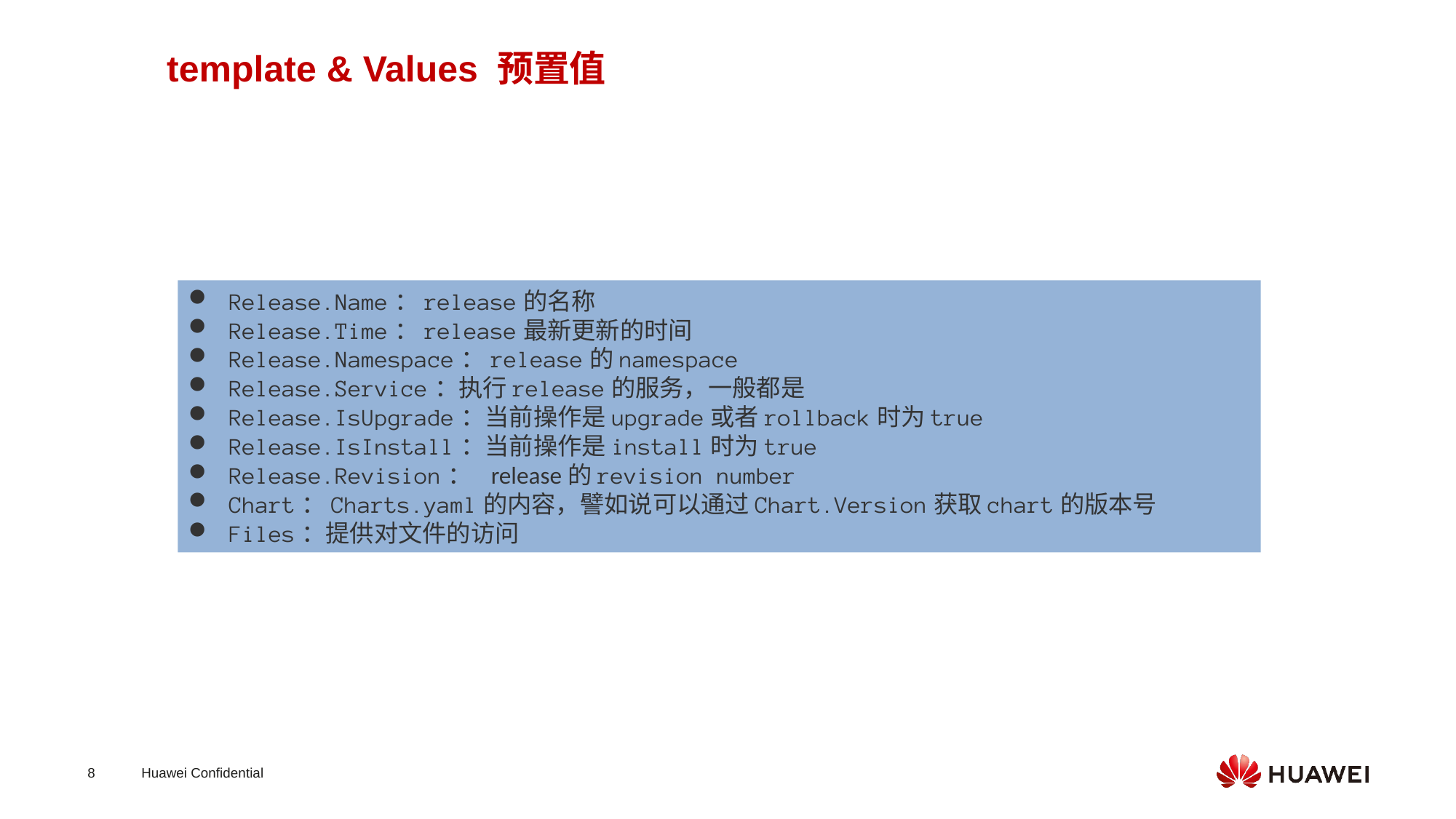

template & Values 预置值
Release.Name：release的名称
Release.Time：release最新更新的时间
Release.Namespace：release的namespace
Release.Service：执行release的服务，一般都是
Release.IsUpgrade：当前操作是upgrade或者rollback时为true
Release.IsInstall：当前操作是install时为true
Release.Revision： release的revision number
Chart：Charts.yaml的内容，譬如说可以通过Chart.Version获取chart的版本号
Files：提供对文件的访问